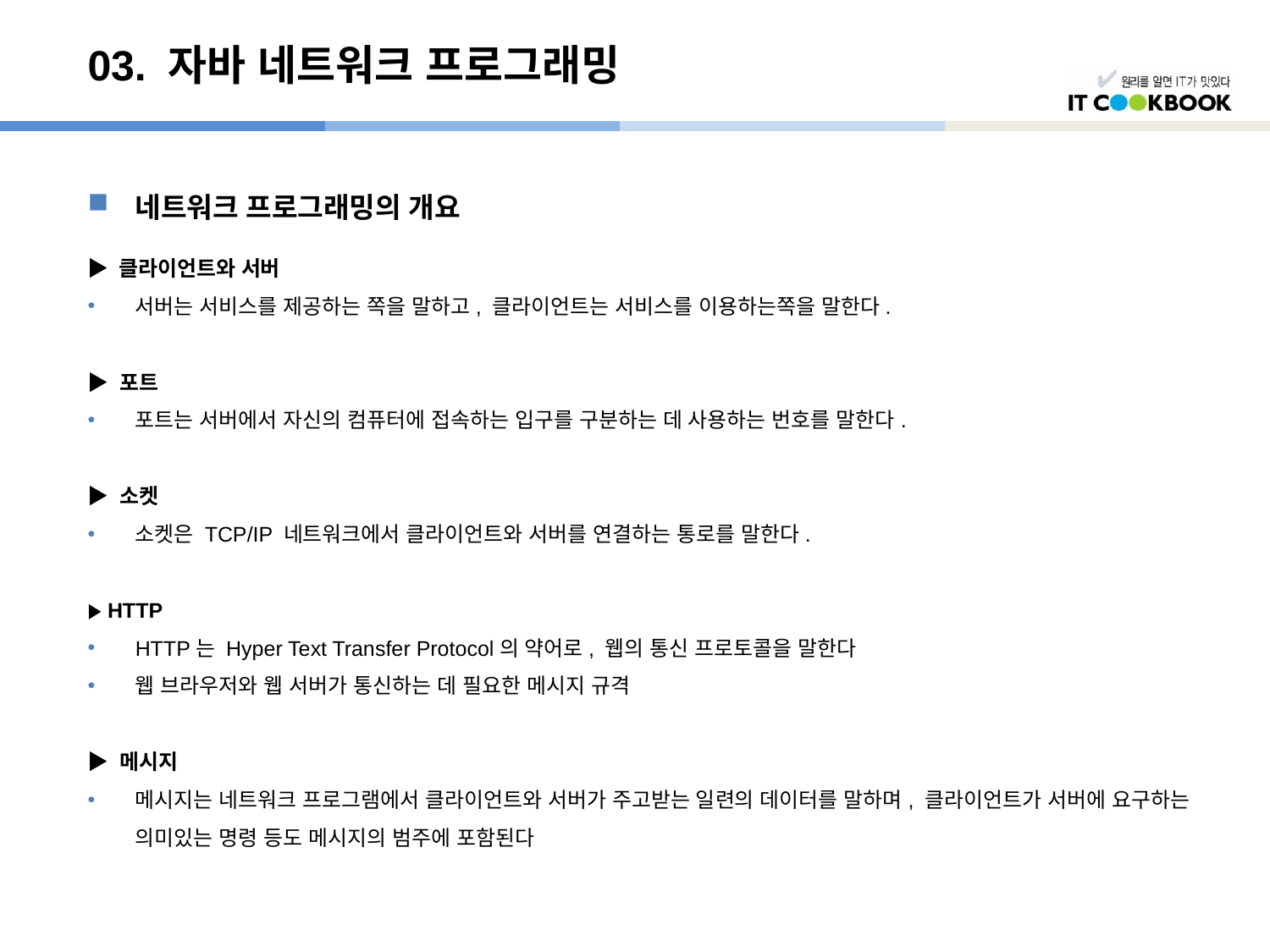

# 03. 자바 네트워크 프로그래밍
네트워크 프로그래밍의 개요
▶ 클라이언트와 서버
서버는 서비스를 제공하는 쪽을 말하고, 클라이언트는 서비스를 이용하는쪽을 말한다.

▶ 포트
포트는 서버에서 자신의 컴퓨터에 접속하는 입구를 구분하는 데 사용하는 번호를 말한다.

▶ 소켓
소켓은 TCP/IP 네트워크에서 클라이언트와 서버를 연결하는 통로를 말한다.

▶ HTTP
HTTP는 Hyper Text Transfer Protocol의 약어로, 웹의 통신 프로토콜을 말한다
웹 브라우저와 웹 서버가 통신하는 데 필요한 메시지 규격

▶ 메시지
메시지는 네트워크 프로그램에서 클라이언트와 서버가 주고받는 일련의 데이터를 말하며, 클라이언트가 서버에 요구하는 의미있는 명령 등도 메시지의 범주에 포함된다